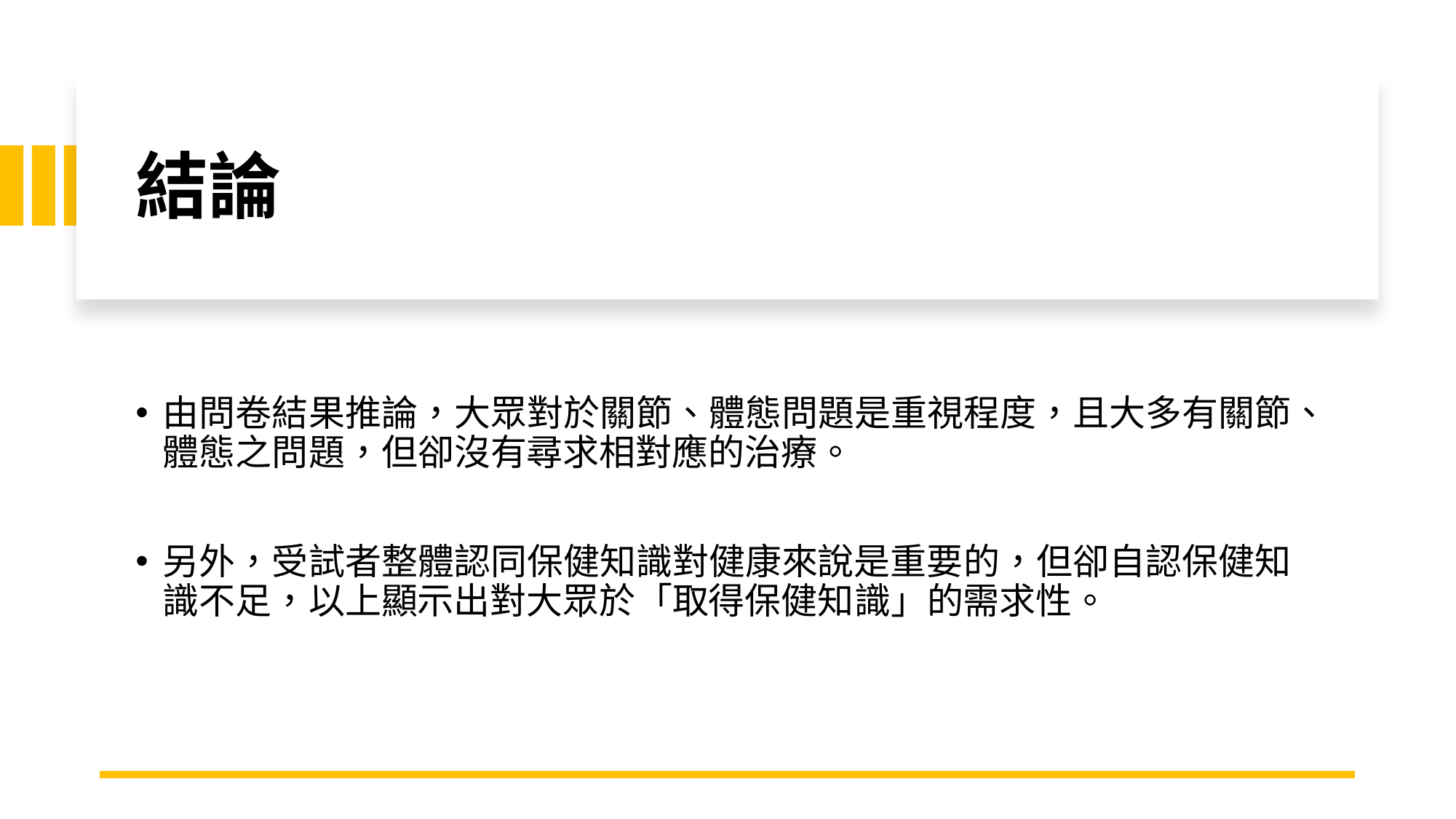

# 結論

由問卷結果推論，大眾對於關節、體態問題是重視程度，且大多有關節、體態之問題，但卻沒有尋求相對應的治療。

另外，受試者整體認同保健知識對健康來說是重要的，但卻自認保健知識不足，以上顯示出對大眾於「取得保健知識」的需求性。